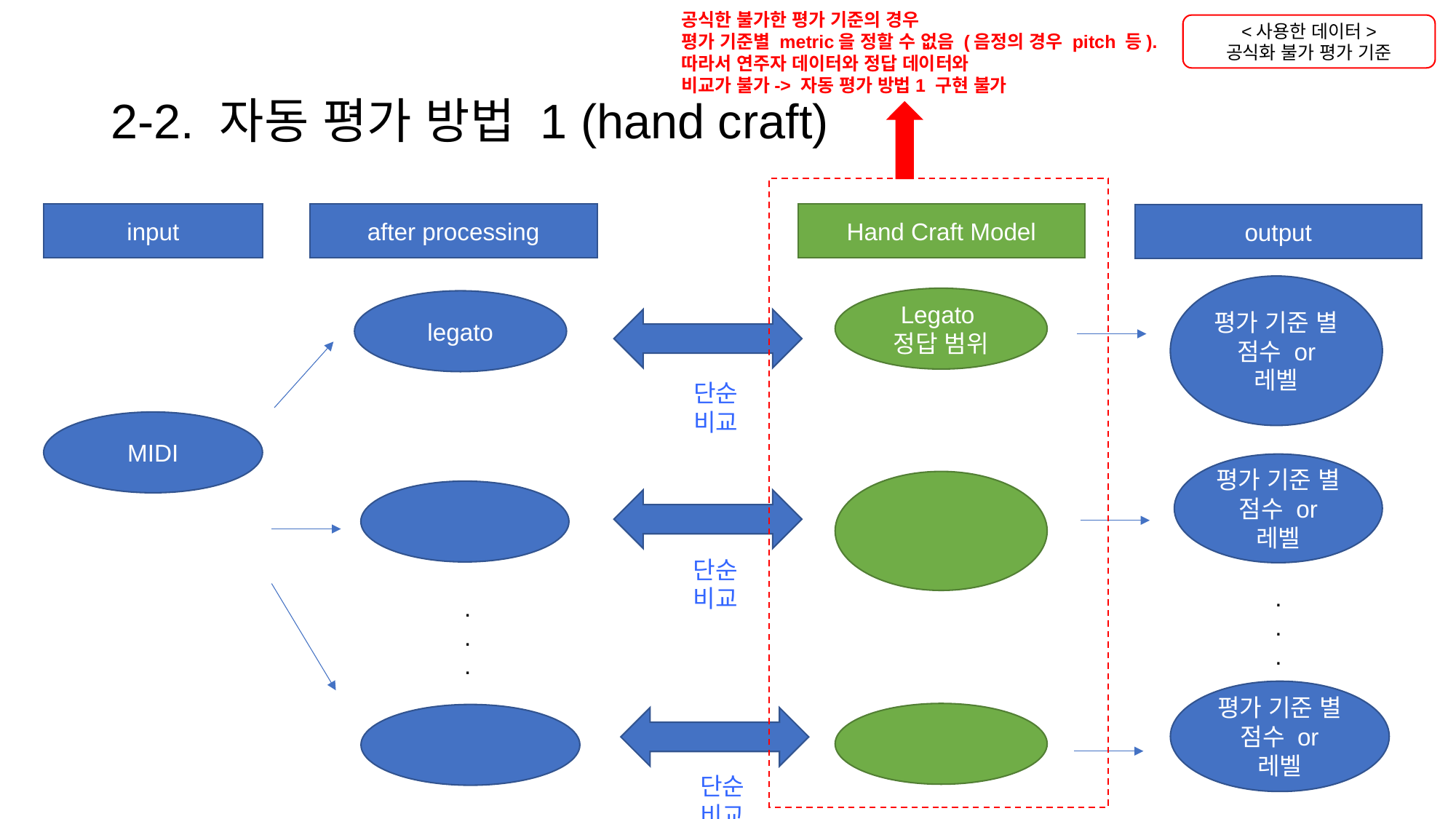

공식한 불가한 평가 기준의 경우
평가 기준별 metric을 정할 수 없음 (음정의 경우 pitch 등).
따라서 연주자 데이터와 정답 데이터와
비교가 불가-> 자동 평가 방법1 구현 불가
<사용한 데이터>
공식화 불가 평가 기준
# 2-2. 자동 평가 방법 1 (hand craft)

input
after processing
Hand Craft Model
output
평가 기준 별 점수 or 레벨
Legato
정답 범위
legato

단순 비교
MIDI
평가 기준 별 점수 or 레벨

단순 비교
.
.
.
.
.
.
평가 기준 별 점수 or 레벨

단순 비교